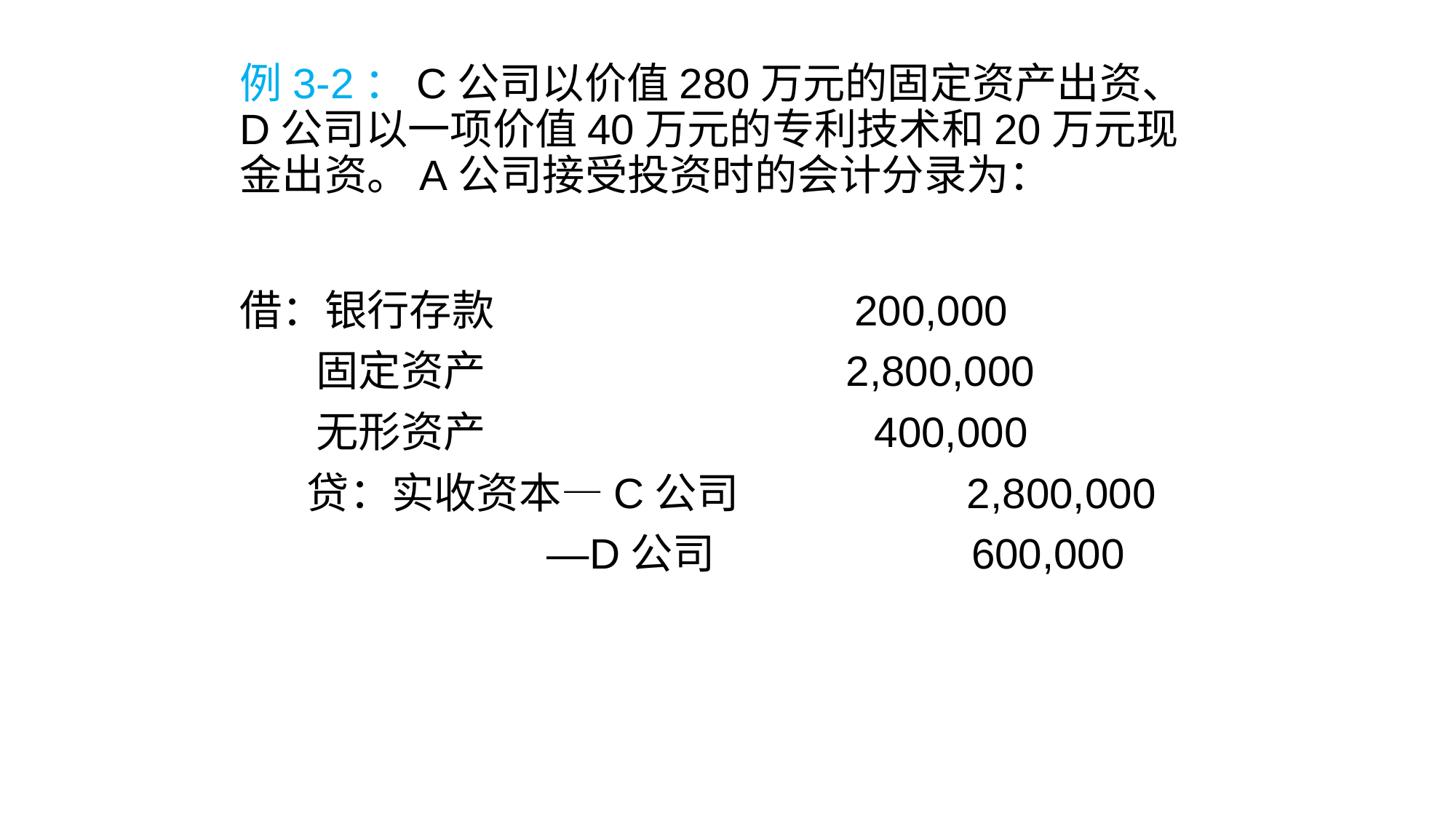

例3-2：C公司以价值280万元的固定资产出资、D公司以一项价值40万元的专利技术和20万元现金出资。A公司接受投资时的会计分录为：

借：银行存款                                     200,000
       固定资产                                     2,800,000
       无形资产                                        400,000
      贷：实收资本—C公司                       2,800,000
                          —D公司                          600,000